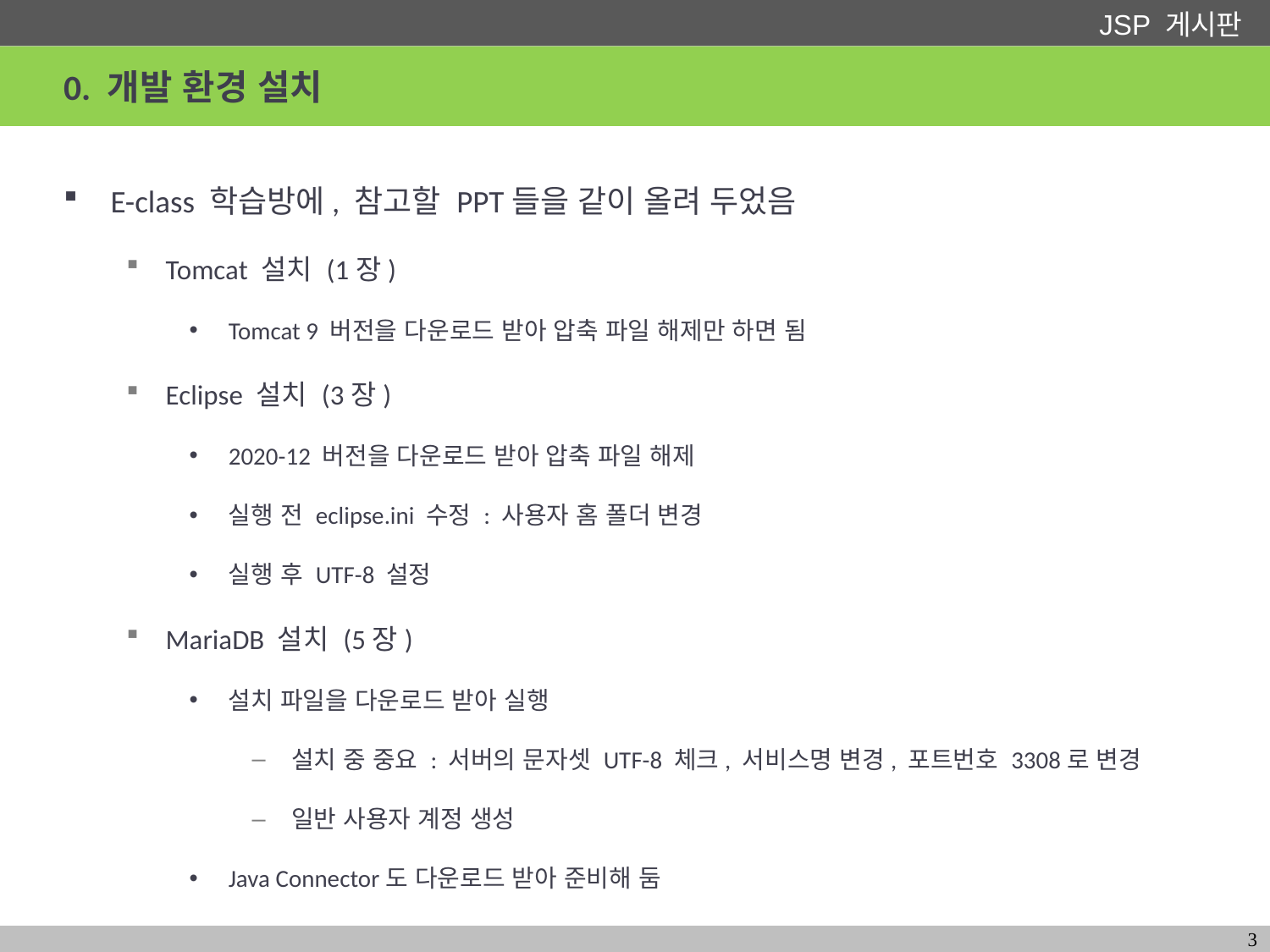

# 0. 개발 환경 설치
E-class 학습방에, 참고할 PPT들을 같이 올려 두었음
Tomcat 설치 (1장)
Tomcat 9 버전을 다운로드 받아 압축 파일 해제만 하면 됨
Eclipse 설치 (3장)
2020-12 버전을 다운로드 받아 압축 파일 해제
실행 전 eclipse.ini 수정 : 사용자 홈 폴더 변경
실행 후 UTF-8 설정
MariaDB 설치 (5장)
설치 파일을 다운로드 받아 실행
설치 중 중요 : 서버의 문자셋 UTF-8 체크, 서비스명 변경, 포트번호 3308로 변경
일반 사용자 계정 생성
Java Connector도 다운로드 받아 준비해 둠
3